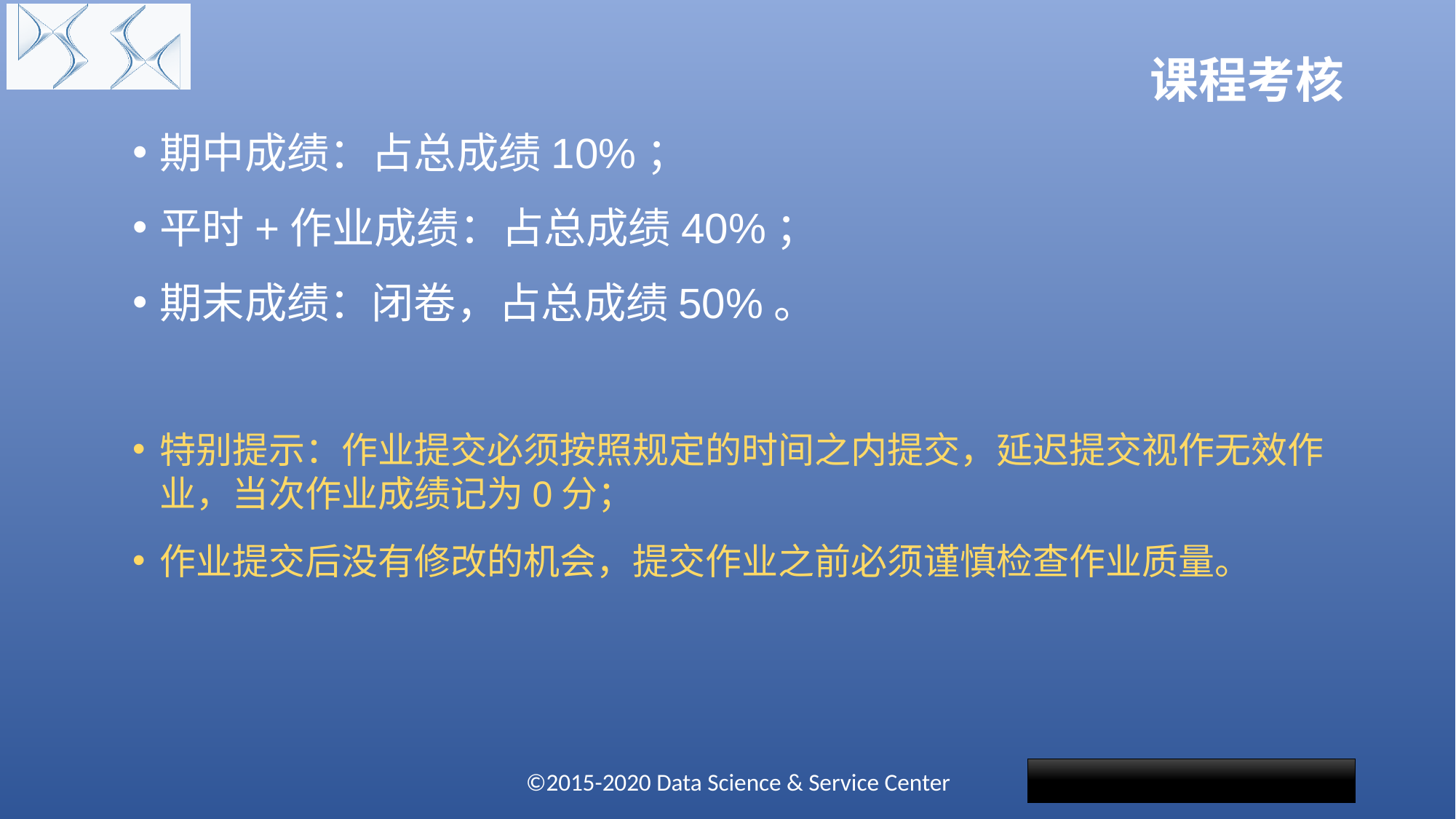

# 课程考核
期中成绩：占总成绩10%；
平时+作业成绩：占总成绩40%；
期末成绩：闭卷，占总成绩50%。

特别提示：作业提交必须按照规定的时间之内提交，延迟提交视作无效作业，当次作业成绩记为0分；
作业提交后没有修改的机会，提交作业之前必须谨慎检查作业质量。

©2015-2020 Data Science & Service Center
8